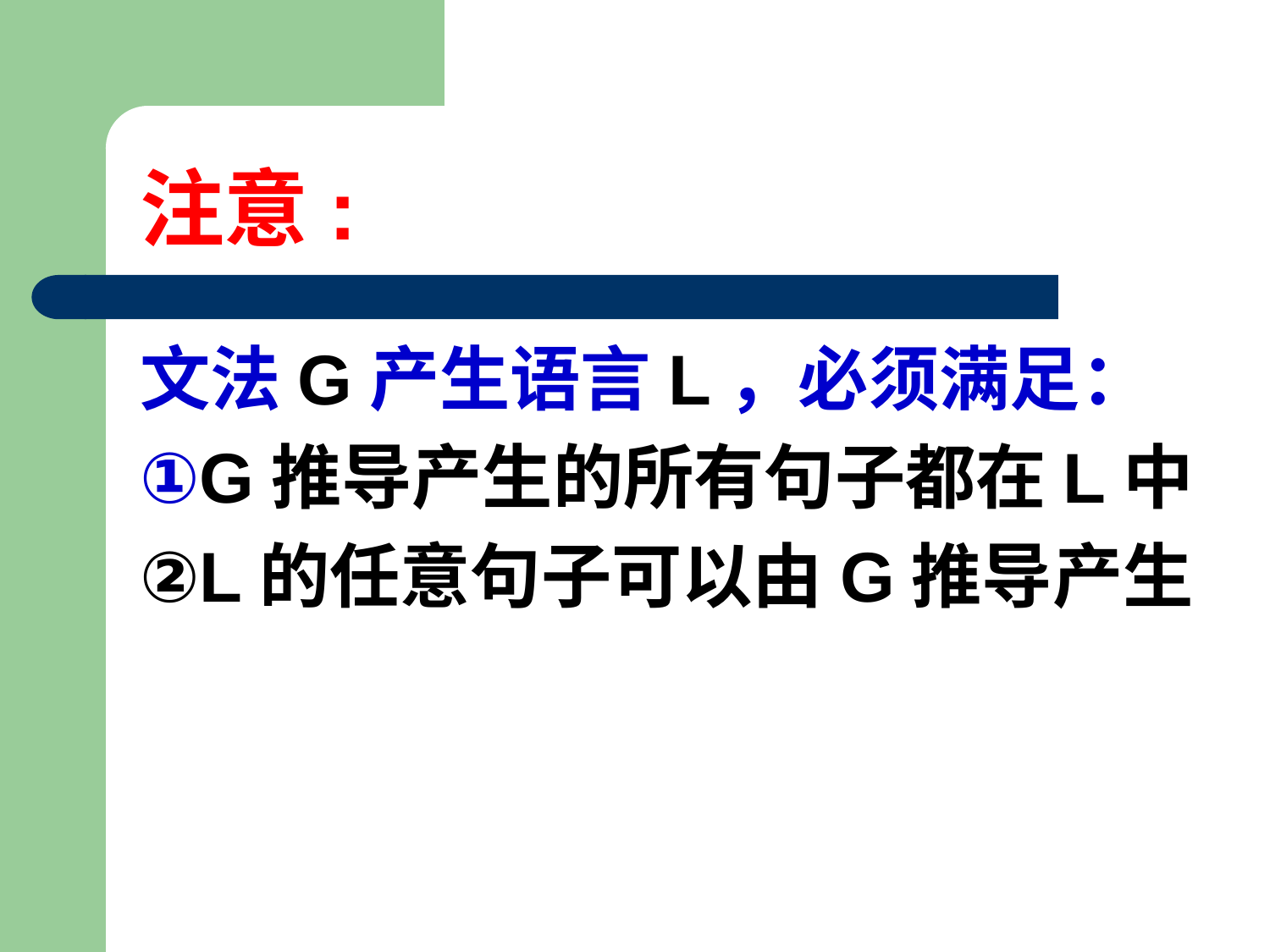

# 注意:
文法G产生语言L，必须满足：
①G推导产生的所有句子都在L中
②L的任意句子可以由G推导产生